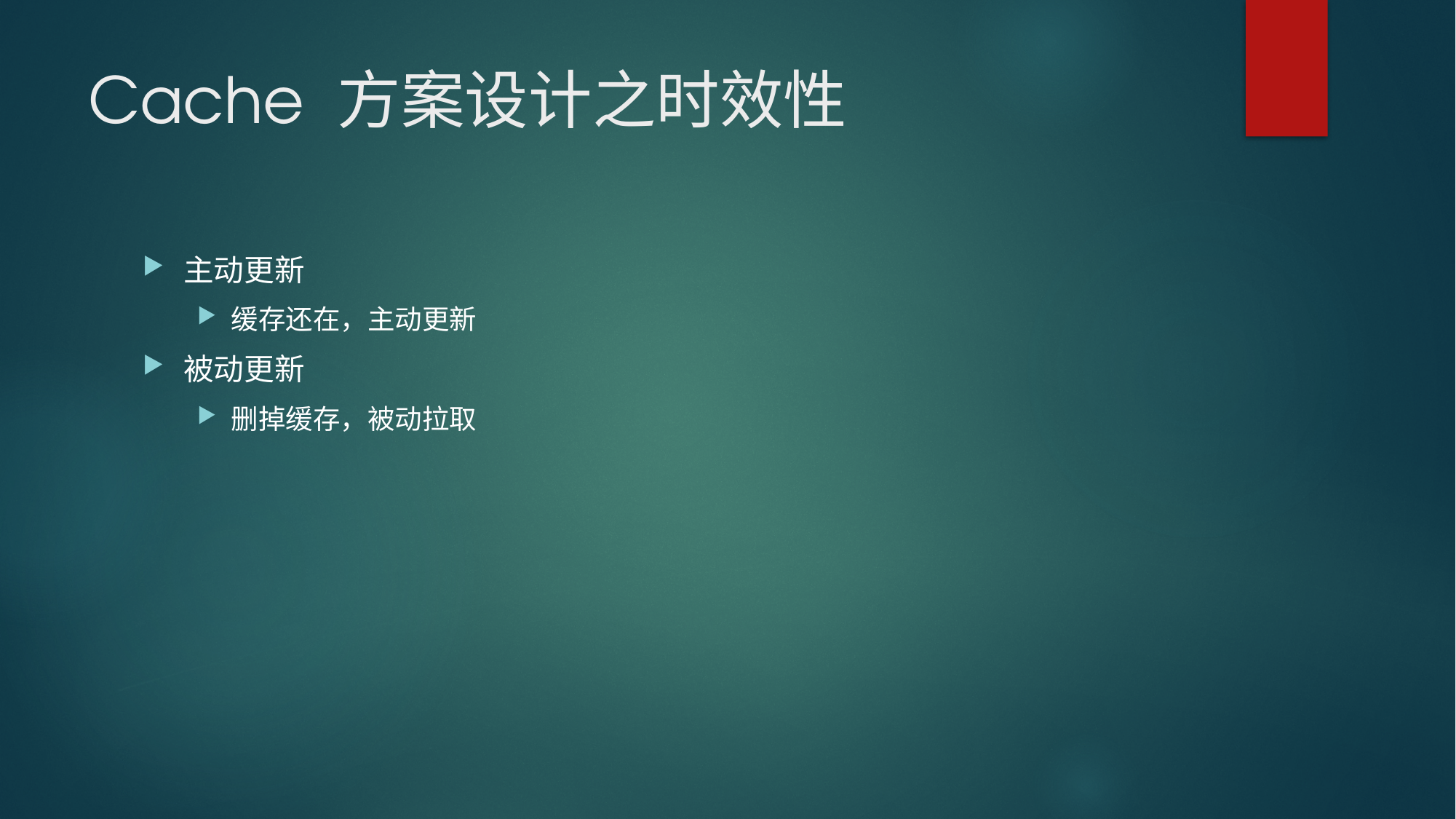

# Cache 方案设计之时效性
主动更新
缓存还在，主动更新
被动更新
删掉缓存，被动拉取